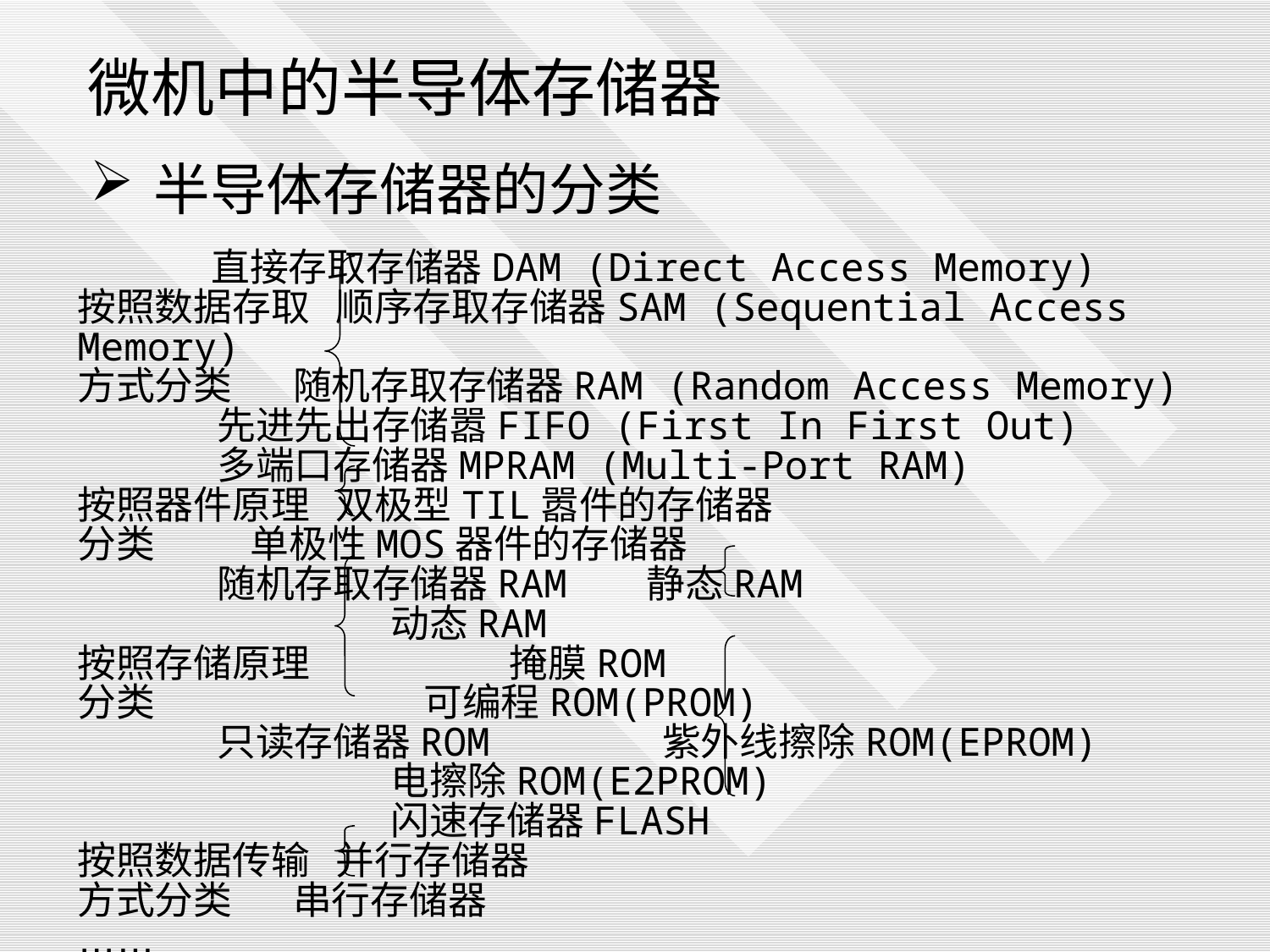

微机中的半导体存储器
半导体存储器的分类
                直接存取存储器DAM (Direct Access Memory)
按照数据存取   顺序存取存储器SAM (Sequential Access Memory)
方式分类       随机存取存储器RAM (Random Access Memory)
               先进先出存储嚣FIFO (First In First Out)
               多端口存储器MPRAM (Multi-Port RAM)
按照器件原理   双极型TIL嚣件的存储器
分类           单极性MOS器件的存储器
               随机存取存储器RAM   静态RAM
                                   动态RAM
按照存储原理                       掩膜ROM
分类                               可编程ROM(PROM)
               只读存储器ROM       紫外线擦除ROM(EPROM)
                                   电擦除ROM(E2PROM)
                                   闪速存储器FLASH
按照数据传输   并行存储器
方式分类       串行存储器
……